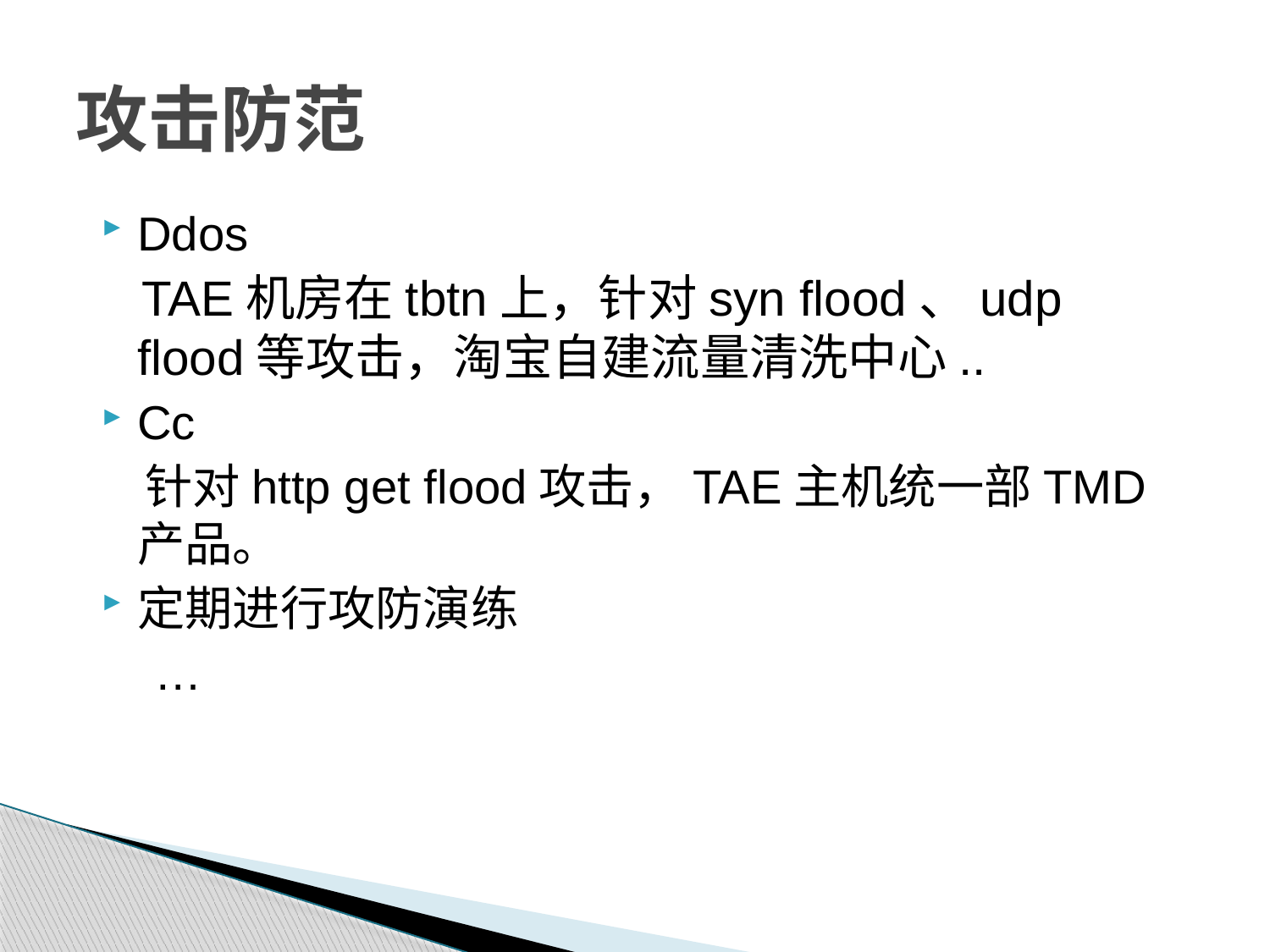

# 攻击防范
Ddos
   TAE机房在tbtn上，针对syn flood、udp flood等攻击，淘宝自建流量清洗中心..
Cc
   针对http get flood攻击，TAE主机统一部TMD产品。
定期进行攻防演练
    …